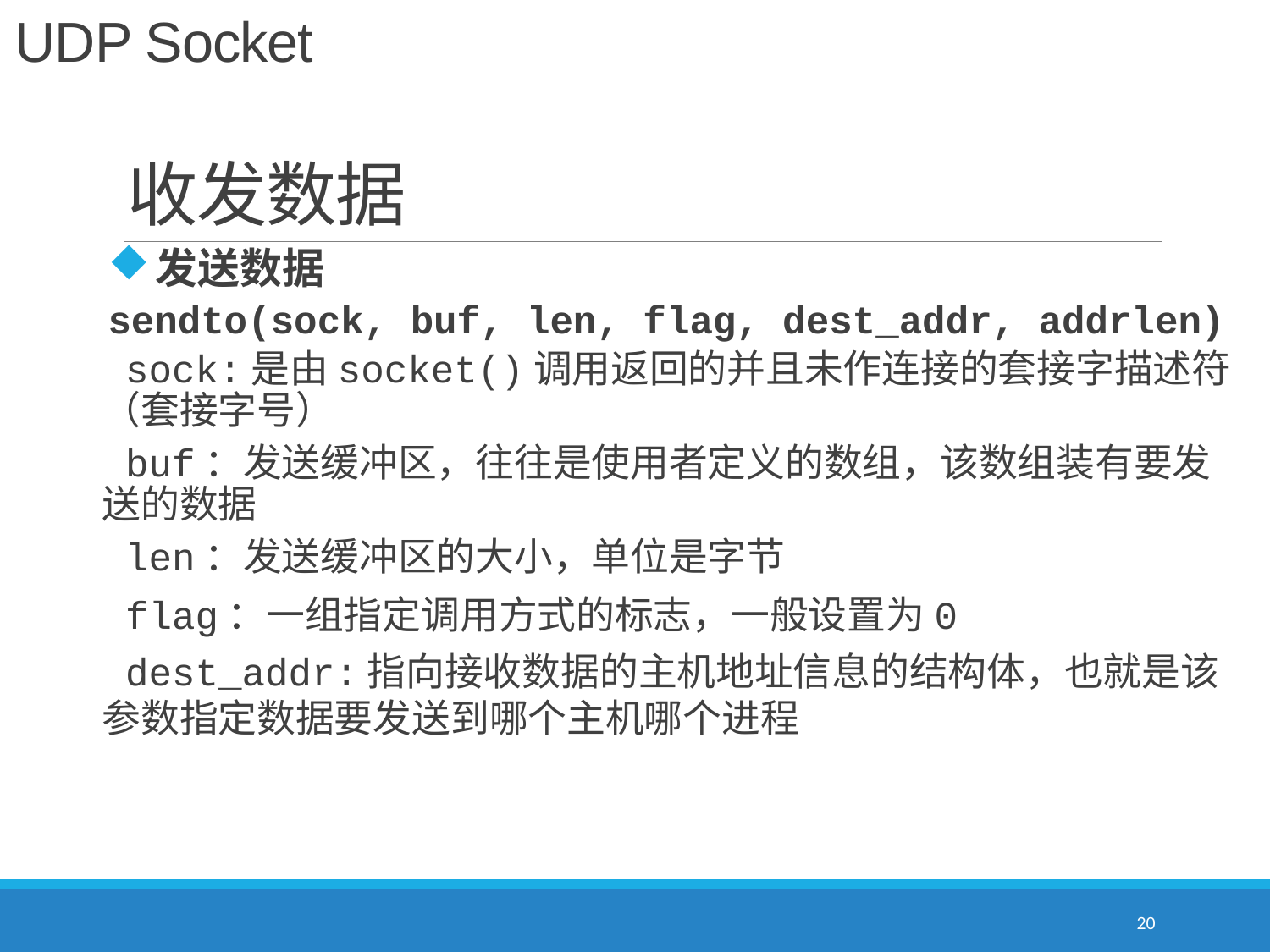

UDP Socket
# 收发数据
发送数据
sendto(sock, buf, len, flag, dest_addr, addrlen)
 sock:是由socket()调用返回的并且未作连接的套接字描述符（套接字号）
 buf：发送缓冲区，往往是使用者定义的数组，该数组装有要发送的数据
 len：发送缓冲区的大小，单位是字节
 flag：一组指定调用方式的标志，一般设置为0
 dest_addr:指向接收数据的主机地址信息的结构体，也就是该参数指定数据要发送到哪个主机哪个进程

20